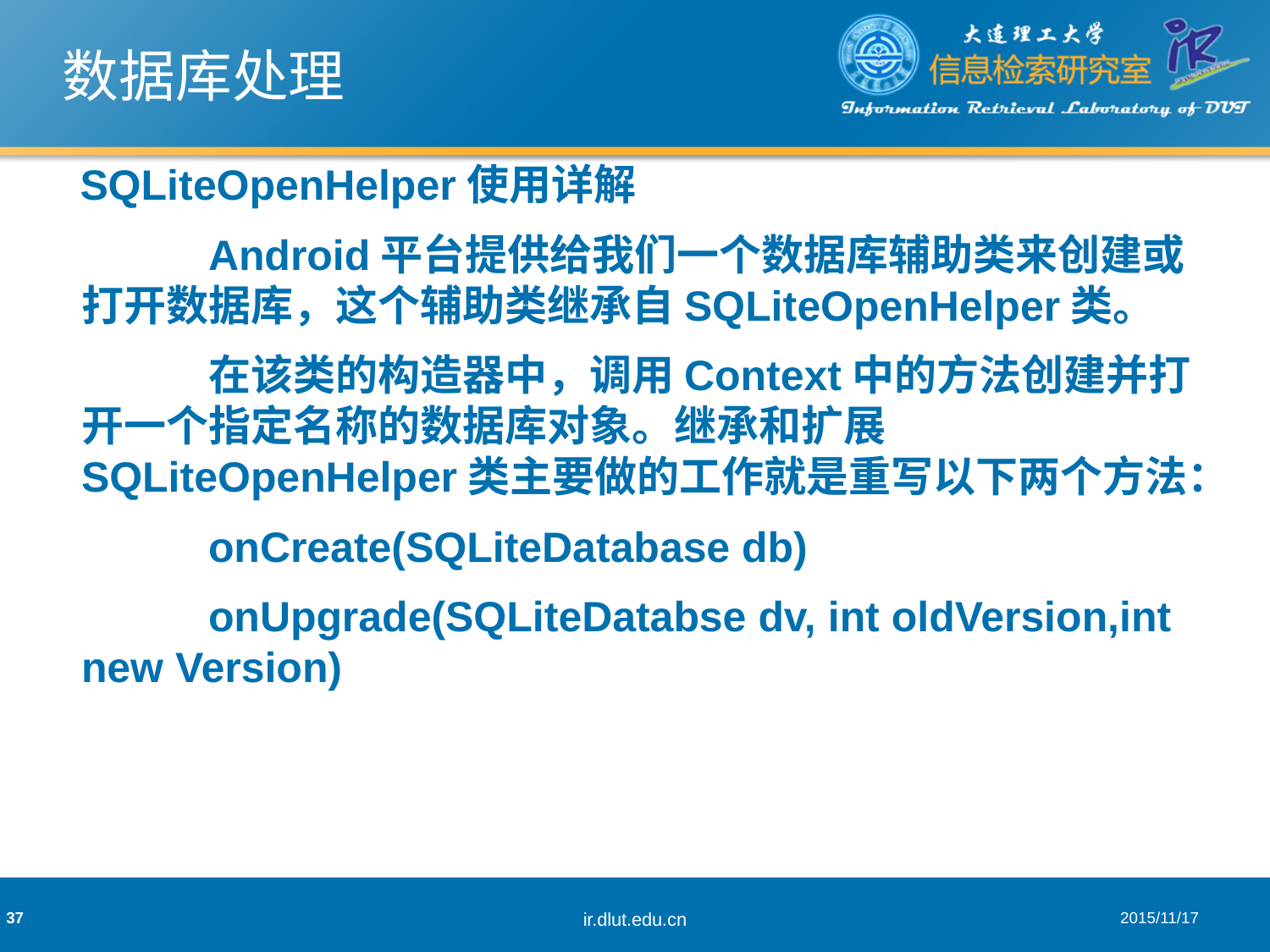

# 数据库处理
   SQLiteOpenHelper使用详解
		Android平台提供给我们一个数据库辅助类来创建或打开数据库，这个辅助类继承自SQLiteOpenHelper类。
		在该类的构造器中，调用Context中的方法创建并打开一个指定名称的数据库对象。继承和扩展SQLiteOpenHelper类主要做的工作就是重写以下两个方法：
		onCreate(SQLiteDatabase db)
		onUpgrade(SQLiteDatabse dv, int oldVersion,int new Version)